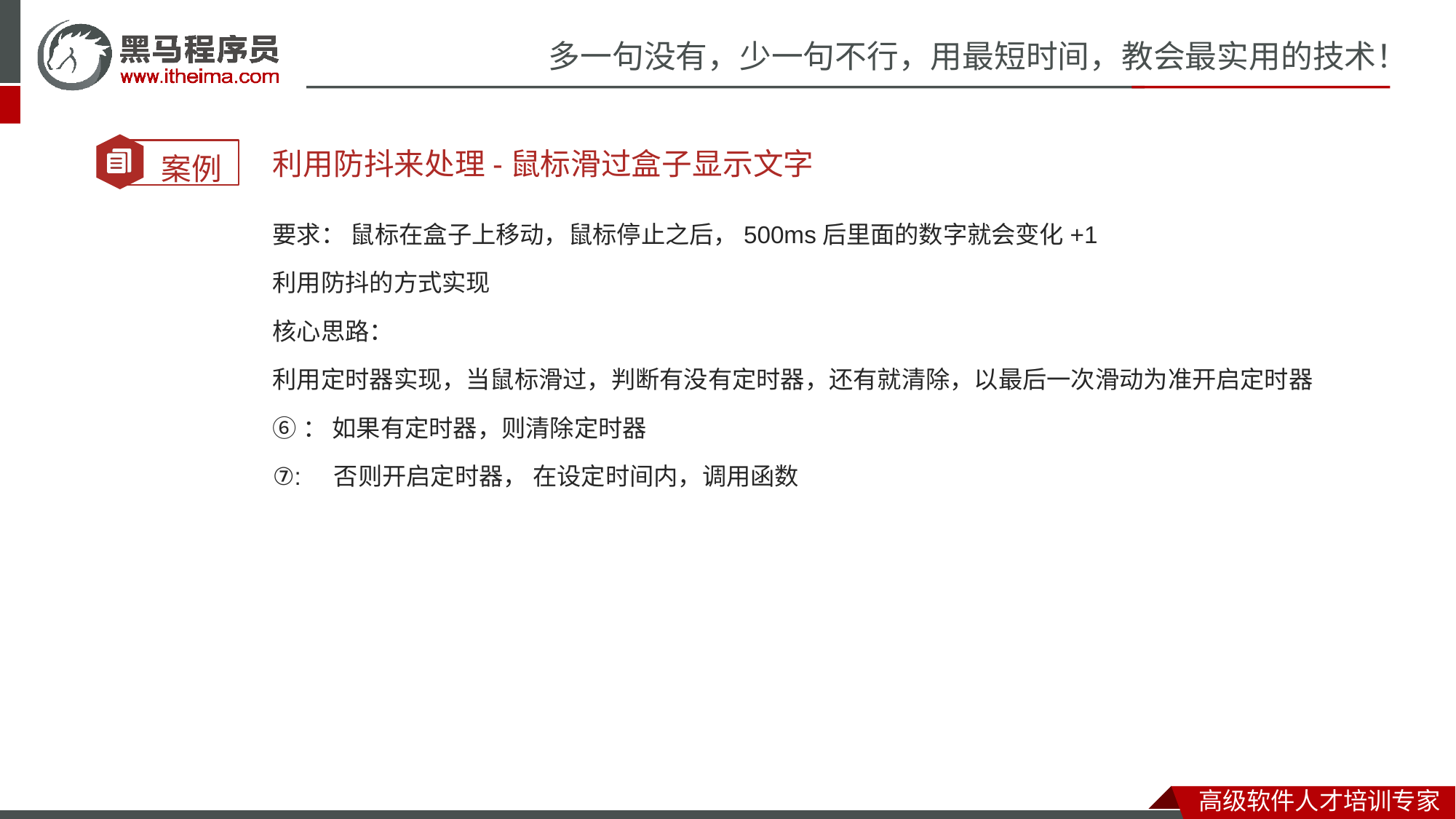

利用防抖来处理-鼠标滑过盒子显示文字
要求： 鼠标在盒子上移动，鼠标停止之后，500ms后里面的数字就会变化+1
利用防抖的方式实现
核心思路：
利用定时器实现，当鼠标滑过，判断有没有定时器，还有就清除，以最后一次滑动为准开启定时器
⑥： 如果有定时器，则清除定时器
⑦:    否则开启定时器， 在设定时间内，调用函数